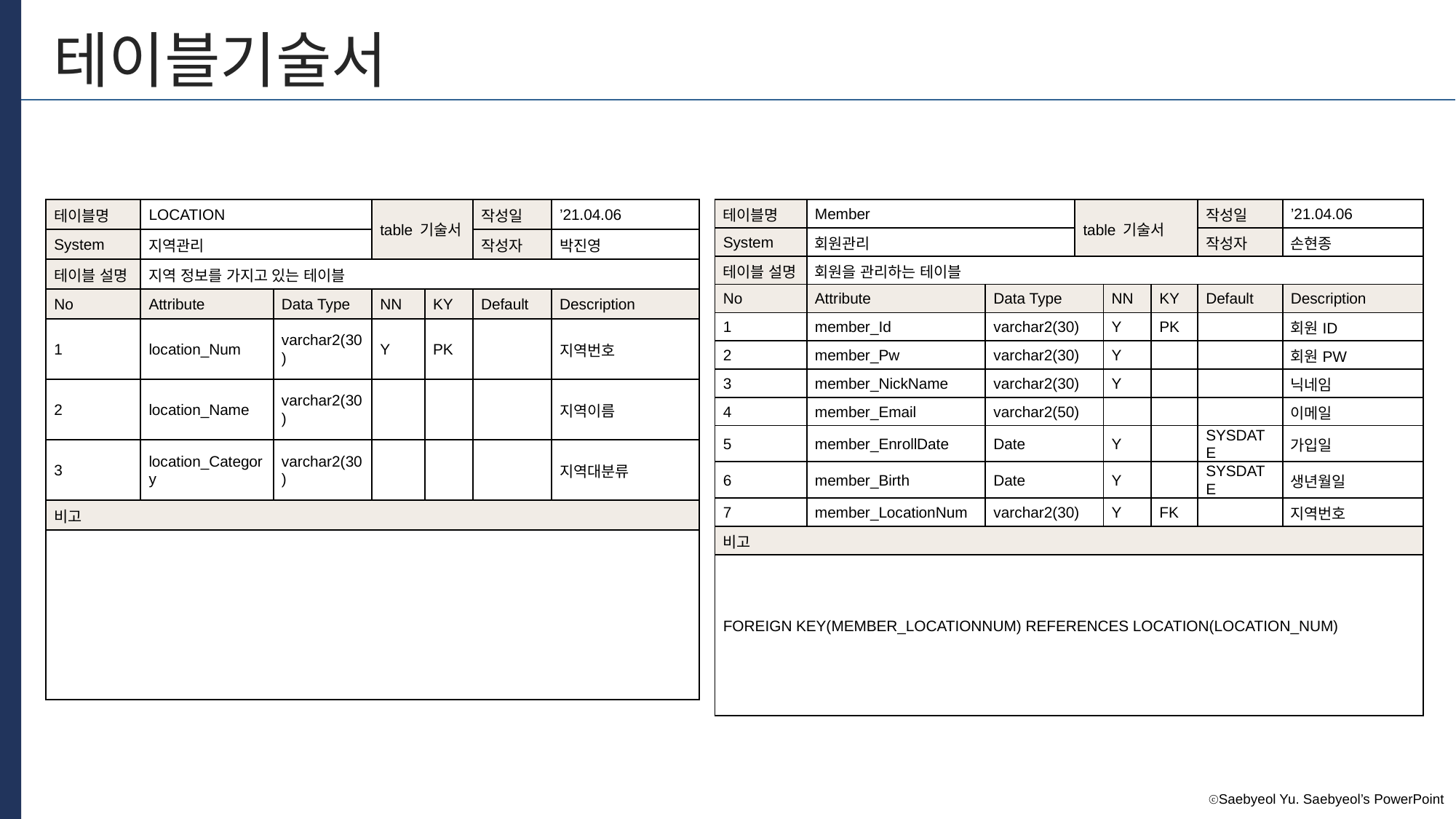

테이블기술서
| 테이블명 | LOCATION |  | table 기술서 |  | 작성일 | ’21.04.06 |
| --- | --- | --- | --- | --- | --- | --- |
| System | 지역관리 |  |  |  | 작성자 | 박진영 |
| 테이블 설명 | 지역 정보를 가지고 있는 테이블 |  |  |  |  |  |
| No | Attribute | Data Type | NN | KY | Default | Description |
| 1 | location\_Num | varchar2(30) | Y | PK |  | 지역번호 |
| 2 | location\_Name | varchar2(30) |  |  |  | 지역이름 |
| 3 | location\_Category | varchar2(30) |  |  |  | 지역대분류 |
| 비고 |  |  |  |  |  |  |
|  |  |  |  |  |  |  |
| 테이블명 | Member |  | table 기술서 | table 기술서 |  | 작성일 | ’21.04.06 |
| --- | --- | --- | --- | --- | --- | --- | --- |
| System | 회원관리 |  |  |  |  | 작성자 | 손현종 |
| 테이블 설명 | 회원을 관리하는 테이블 |  |  |  |  |  |  |
| No | Attribute | Data Type |  | NN | KY | Default | Description |
| 1 | member\_Id | varchar2(30) |  | Y | PK |  | 회원ID |
| 2 | member\_Pw | varchar2(30) |  | Y |  |  | 회원PW |
| 3 | member\_NickName | varchar2(30) |  | Y |  |  | 닉네임 |
| 4 | member\_Email | varchar2(50) |  |  |  |  | 이메일 |
| 5 | member\_EnrollDate | Date |  | Y |  | SYSDATE | 가입일 |
| 6 | member\_Birth | Date |  | Y |  | SYSDATE | 생년월일 |
| 7 | member\_LocationNum | varchar2(30) |  | Y | FK |  | 지역번호 |
| 비고 |  |  |  |  |  |  |  |
| FOREIGN KEY(MEMBER\_LOCATIONNUM) REFERENCES LOCATION(LOCATION\_NUM) |  |  |  |  |  |  |  |